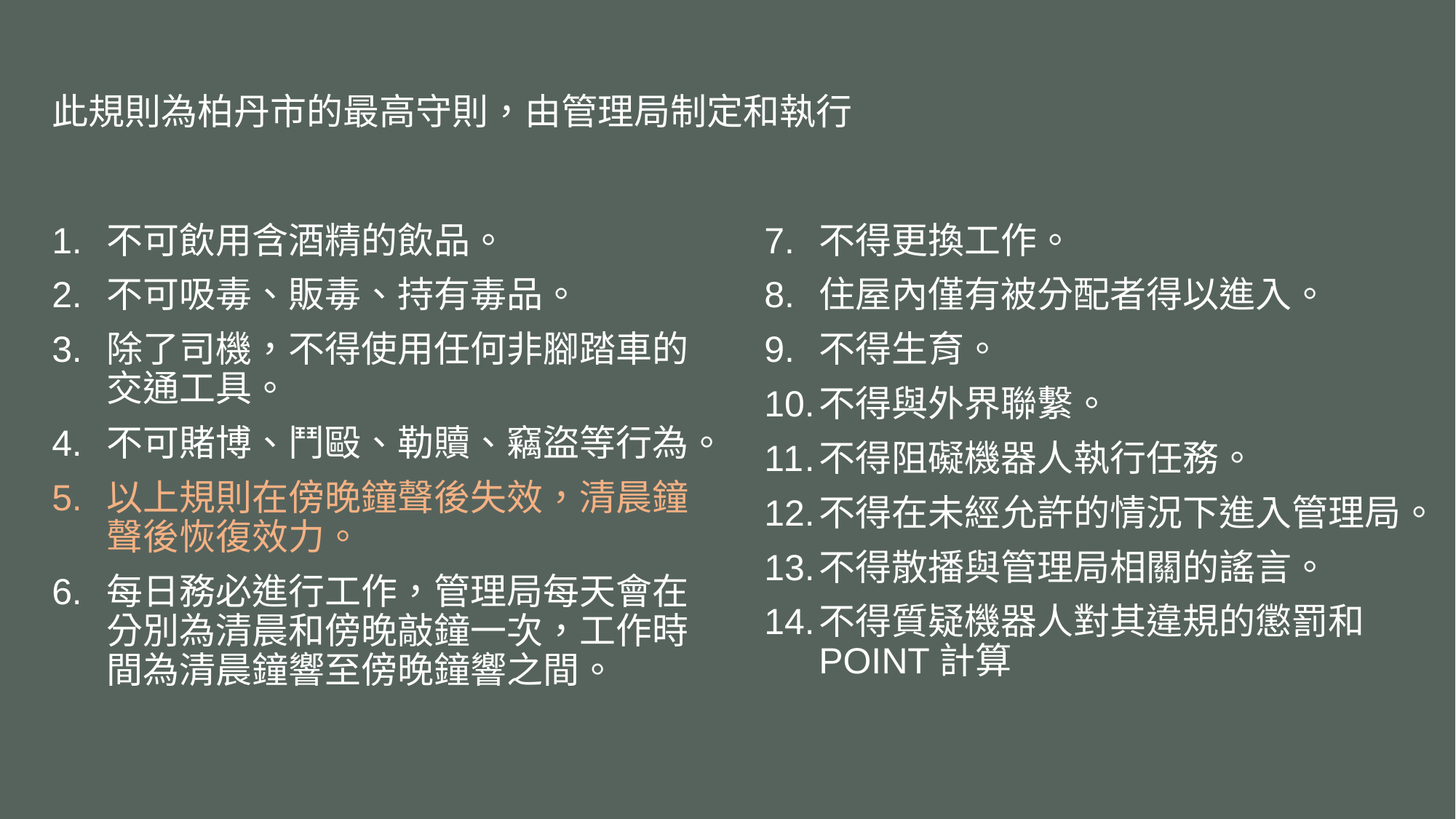

此規則為柏丹市的最高守則，由管理局制定和執行
不可飲用含酒精的飲品。
不可吸毒、販毒、持有毒品。
除了司機，不得使用任何非腳踏車的交通工具。
不可賭博、鬥毆、勒贖、竊盜等行為。
以上規則在傍晚鐘聲後失效，清晨鐘聲後恢復效力。
每日務必進行工作，管理局每天會在分別為清晨和傍晚敲鐘一次，工作時間為清晨鐘響至傍晚鐘響之間。
不得更換工作。
住屋內僅有被分配者得以進入。
不得生育。
不得與外界聯繫。
不得阻礙機器人執行任務。
不得在未經允許的情況下進入管理局。
不得散播與管理局相關的謠言。
不得質疑機器人對其違規的懲罰和POINT計算